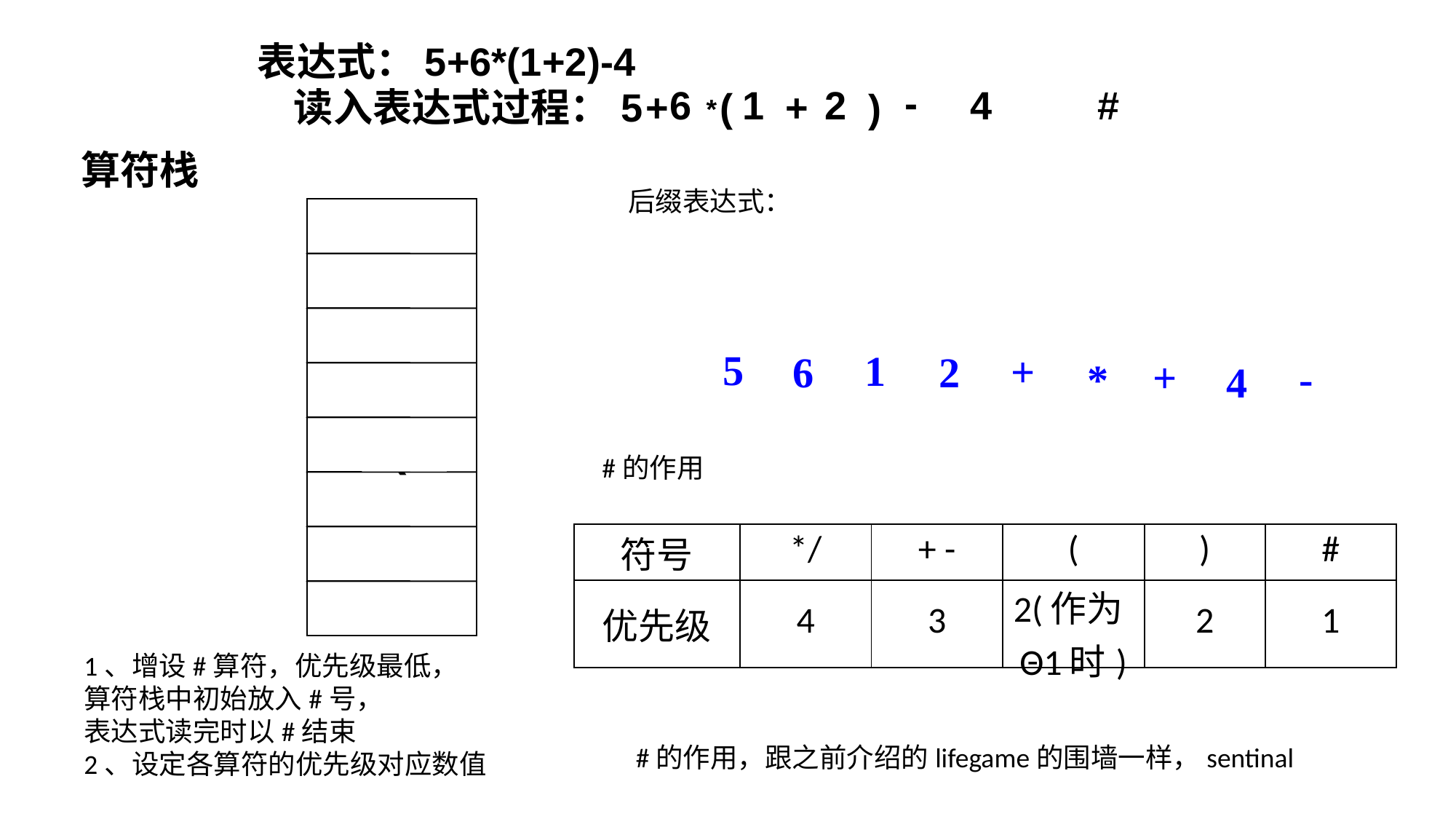

表达式：5+6*(1+2)-4
-
6
1
2
4
#
读入表达式过程：
5
+
(
+
)
*
算符栈
后缀表达式：

5
1
+
2
6
+
-
*
4
+

(

#的作用
*

+
-
| 符号 | \*/ | + - | ( | ) | # |
| --- | --- | --- | --- | --- | --- |
| 优先级 | 4 | 3 | 2(作为Θ1时) | 2 | 1 |

#

1、增设#算符，优先级最低，
算符栈中初始放入#号，
表达式读完时以#结束
2、设定各算符的优先级对应数值
#的作用，跟之前介绍的lifegame的围墙一样，sentinal